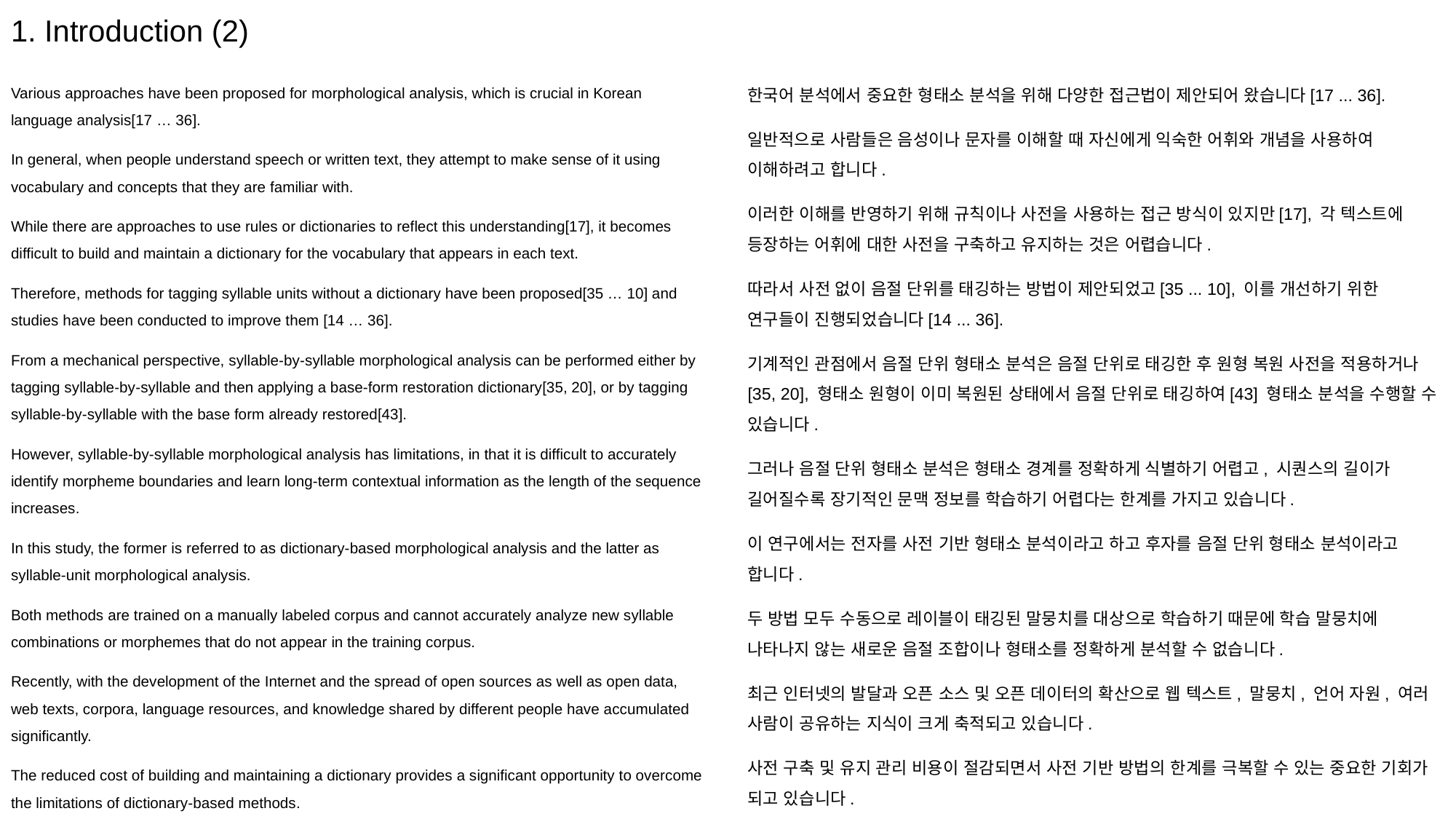

# 1. Introduction (2)
Various approaches have been proposed for morphological analysis, which is crucial in Korean language analysis[17 … 36].
In general, when people understand speech or written text, they attempt to make sense of it using vocabulary and concepts that they are familiar with.
While there are approaches to use rules or dictionaries to reflect this understanding[17], it becomes difficult to build and maintain a dictionary for the vocabulary that appears in each text.
Therefore, methods for tagging syllable units without a dictionary have been proposed[35 … 10] and studies have been conducted to improve them [14 … 36].
From a mechanical perspective, syllable-by-syllable morphological analysis can be performed either by tagging syllable-by-syllable and then applying a base-form restoration dictionary[35, 20], or by tagging syllable-by-syllable with the base form already restored[43].
However, syllable-by-syllable morphological analysis has limitations, in that it is difficult to accurately identify morpheme boundaries and learn long-term contextual information as the length of the sequence increases.
In this study, the former is referred to as dictionary-based morphological analysis and the latter as syllable-unit morphological analysis.
Both methods are trained on a manually labeled corpus and cannot accurately analyze new syllable combinations or morphemes that do not appear in the training corpus.
Recently, with the development of the Internet and the spread of open sources as well as open data, web texts, corpora, language resources, and knowledge shared by different people have accumulated significantly.
The reduced cost of building and maintaining a dictionary provides a significant opportunity to overcome the limitations of dictionary-based methods.
한국어 분석에서 중요한 형태소 분석을 위해 다양한 접근법이 제안되어 왔습니다[17 ... 36].
일반적으로 사람들은 음성이나 문자를 이해할 때 자신에게 익숙한 어휘와 개념을 사용하여 이해하려고 합니다.
이러한 이해를 반영하기 위해 규칙이나 사전을 사용하는 접근 방식이 있지만[17], 각 텍스트에 등장하는 어휘에 대한 사전을 구축하고 유지하는 것은 어렵습니다.
따라서 사전 없이 음절 단위를 태깅하는 방법이 제안되었고[35 ... 10], 이를 개선하기 위한 연구들이 진행되었습니다[14 ... 36].
기계적인 관점에서 음절 단위 형태소 분석은 음절 단위로 태깅한 후 원형 복원 사전을 적용하거나[35, 20], 형태소 원형이 이미 복원된 상태에서 음절 단위로 태깅하여[43] 형태소 분석을 수행할 수 있습니다.
그러나 음절 단위 형태소 분석은 형태소 경계를 정확하게 식별하기 어렵고, 시퀀스의 길이가 길어질수록 장기적인 문맥 정보를 학습하기 어렵다는 한계를 가지고 있습니다.
이 연구에서는 전자를 사전 기반 형태소 분석이라고 하고 후자를 음절 단위 형태소 분석이라고 합니다.
두 방법 모두 수동으로 레이블이 태깅된 말뭉치를 대상으로 학습하기 때문에 학습 말뭉치에 나타나지 않는 새로운 음절 조합이나 형태소를 정확하게 분석할 수 없습니다.
최근 인터넷의 발달과 오픈 소스 및 오픈 데이터의 확산으로 웹 텍스트, 말뭉치, 언어 자원, 여러 사람이 공유하는 지식이 크게 축적되고 있습니다.
사전 구축 및 유지 관리 비용이 절감되면서 사전 기반 방법의 한계를 극복할 수 있는 중요한 기회가 되고 있습니다.